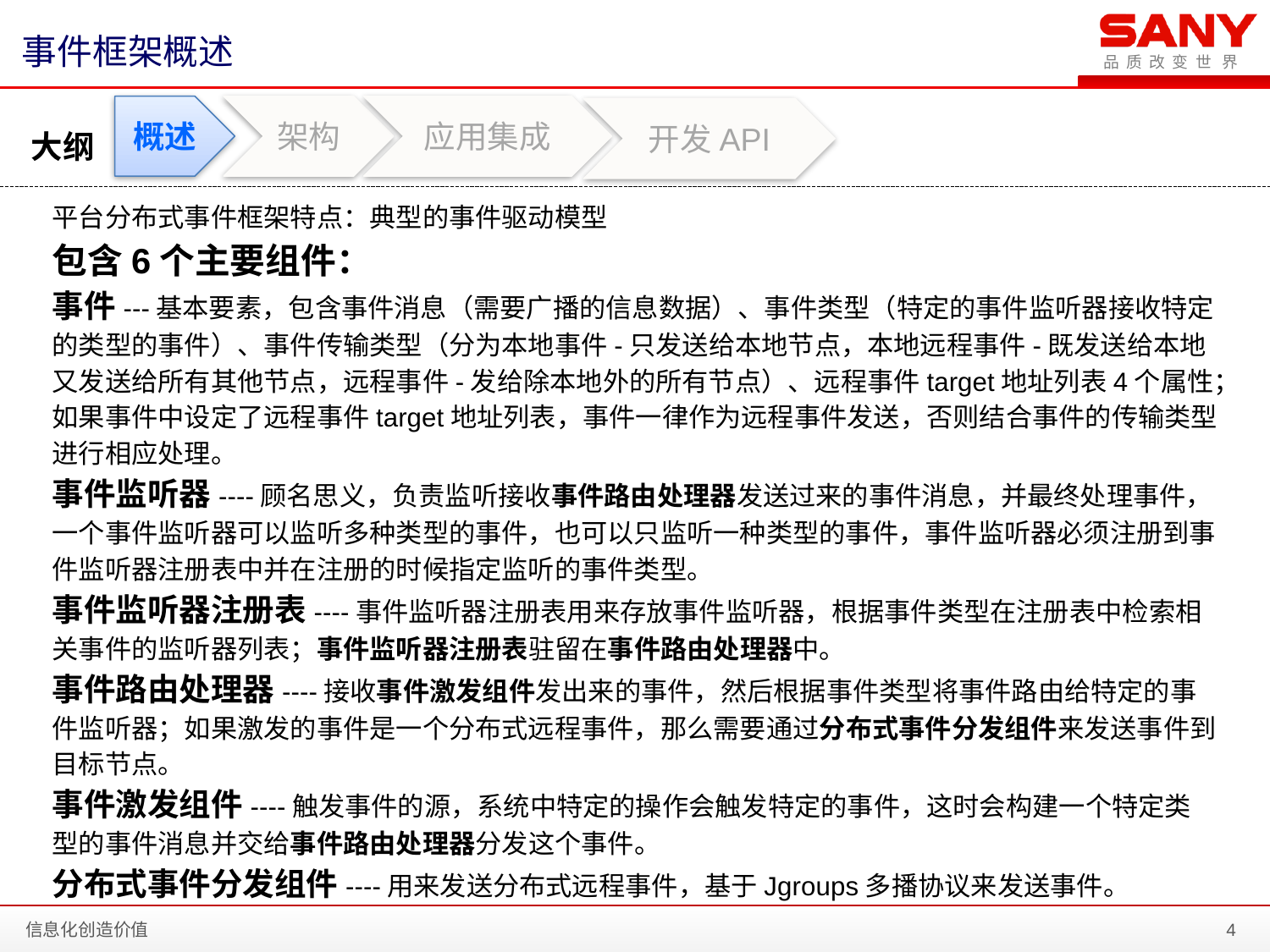

# 事件框架概述
大纲
概述
架构
应用集成
开发API
平台分布式事件框架特点：典型的事件驱动模型
包含6个主要组件：
事件---基本要素，包含事件消息（需要广播的信息数据）、事件类型（特定的事件监听器接收特定的类型的事件）、事件传输类型（分为本地事件-只发送给本地节点，本地远程事件-既发送给本地又发送给所有其他节点，远程事件-发给除本地外的所有节点）、远程事件target地址列表4个属性；如果事件中设定了远程事件target地址列表，事件一律作为远程事件发送，否则结合事件的传输类型进行相应处理。
事件监听器----顾名思义，负责监听接收事件路由处理器发送过来的事件消息，并最终处理事件，一个事件监听器可以监听多种类型的事件，也可以只监听一种类型的事件，事件监听器必须注册到事件监听器注册表中并在注册的时候指定监听的事件类型。
事件监听器注册表----事件监听器注册表用来存放事件监听器，根据事件类型在注册表中检索相关事件的监听器列表；事件监听器注册表驻留在事件路由处理器中。
事件路由处理器----接收事件激发组件发出来的事件，然后根据事件类型将事件路由给特定的事件监听器；如果激发的事件是一个分布式远程事件，那么需要通过分布式事件分发组件来发送事件到目标节点。
事件激发组件----触发事件的源，系统中特定的操作会触发特定的事件，这时会构建一个特定类型的事件消息并交给事件路由处理器分发这个事件。
分布式事件分发组件----用来发送分布式远程事件，基于Jgroups多播协议来发送事件。
4
信息化创造价值